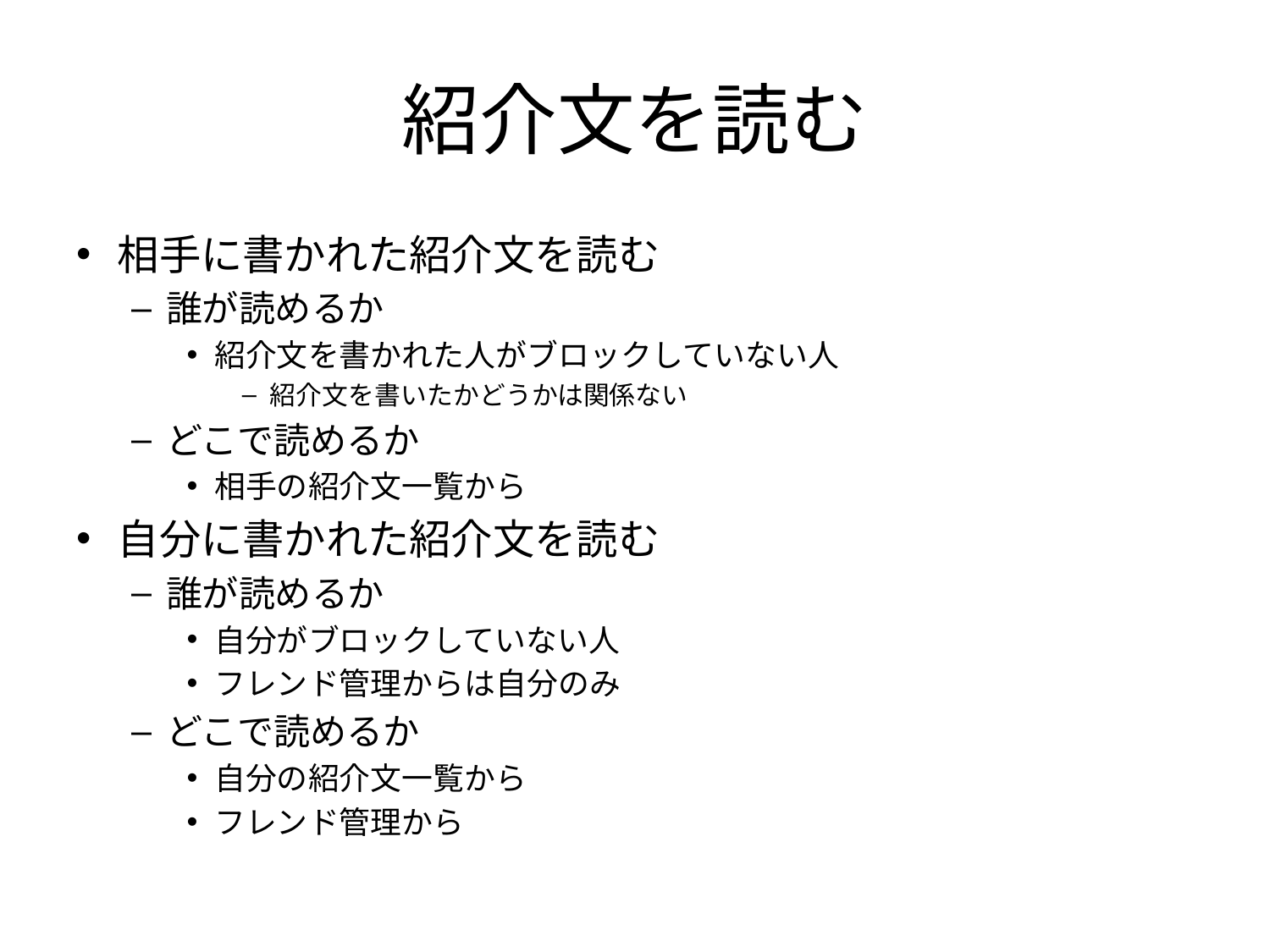

# 紹介文を読む
相手に書かれた紹介文を読む
誰が読めるか
紹介文を書かれた人がブロックしていない人
紹介文を書いたかどうかは関係ない
どこで読めるか
相手の紹介文一覧から
自分に書かれた紹介文を読む
誰が読めるか
自分がブロックしていない人
フレンド管理からは自分のみ
どこで読めるか
自分の紹介文一覧から
フレンド管理から